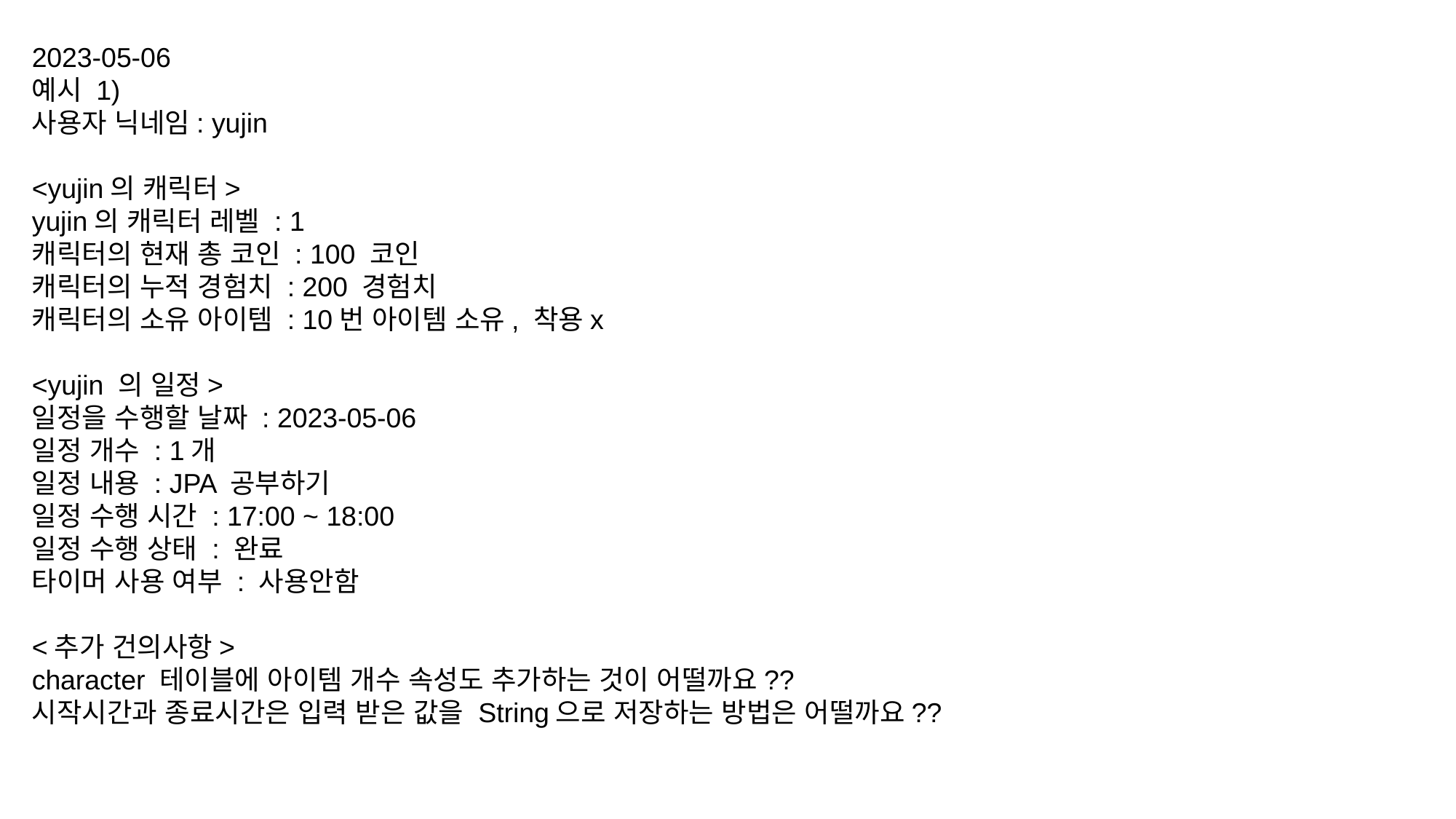

2023-05-06
예시 1)
사용자 닉네임: yujin

<yujin의 캐릭터>
yujin의 캐릭터 레벨 : 1
캐릭터의 현재 총 코인 : 100 코인
캐릭터의 누적 경험치 : 200 경험치
캐릭터의 소유 아이템 : 10번 아이템 소유, 착용x

<yujin 의 일정>
일정을 수행할 날짜 : 2023-05-06
일정 개수 : 1개
일정 내용 : JPA 공부하기
일정 수행 시간 : 17:00 ~ 18:00
일정 수행 상태 : 완료
타이머 사용 여부 : 사용안함

<추가 건의사항>
character 테이블에 아이템 개수 속성도 추가하는 것이 어떨까요??
시작시간과 종료시간은 입력 받은 값을 String으로 저장하는 방법은 어떨까요??